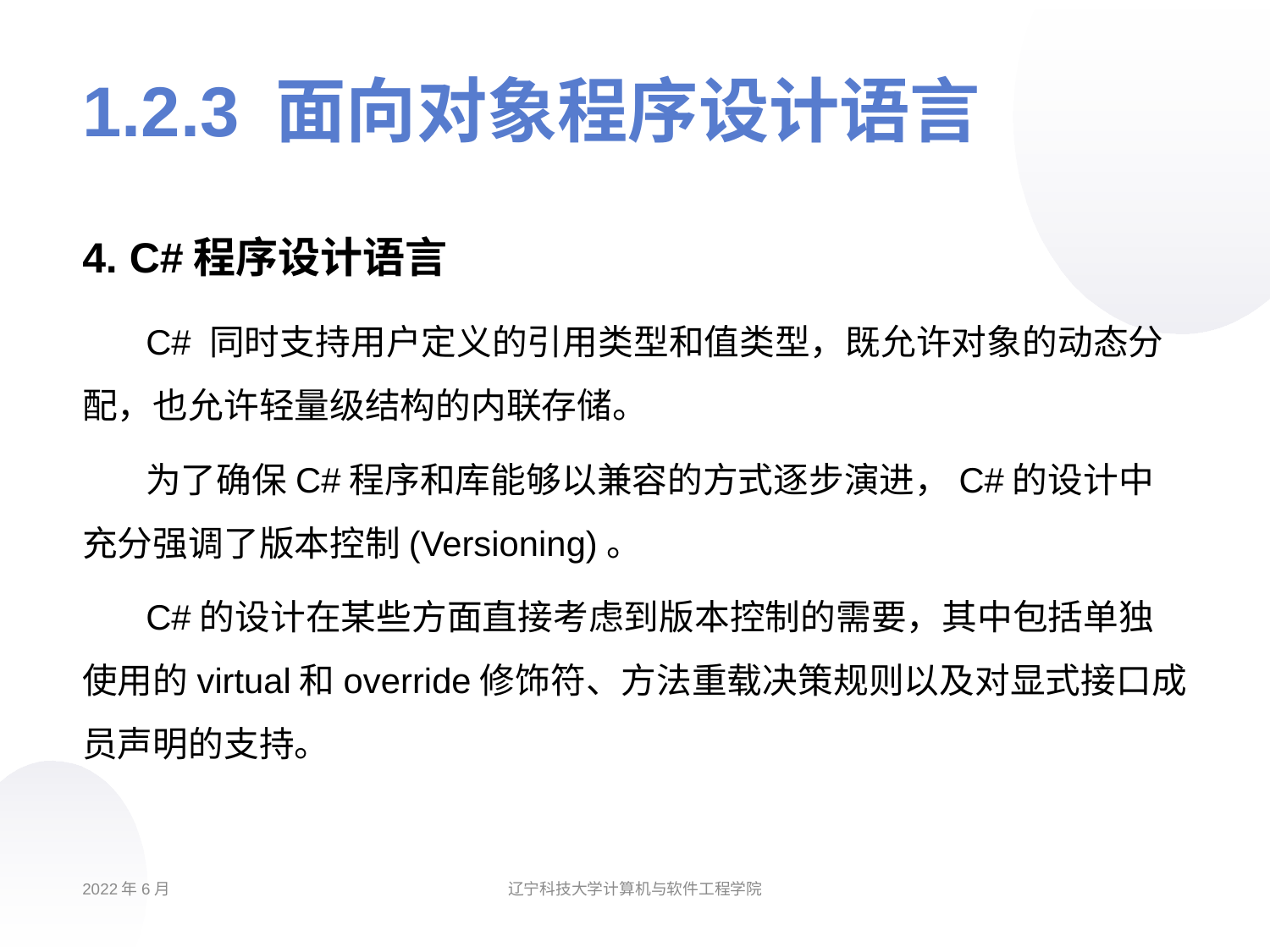

# 1.2.3 面向对象程序设计语言
4. C#程序设计语言
C# 同时支持用户定义的引用类型和值类型，既允许对象的动态分配，也允许轻量级结构的内联存储。
为了确保C#程序和库能够以兼容的方式逐步演进，C#的设计中充分强调了版本控制(Versioning)。
C#的设计在某些方面直接考虑到版本控制的需要，其中包括单独使用的virtual和override修饰符、方法重载决策规则以及对显式接口成员声明的支持。

2022年6月
辽宁科技大学计算机与软件工程学院
116